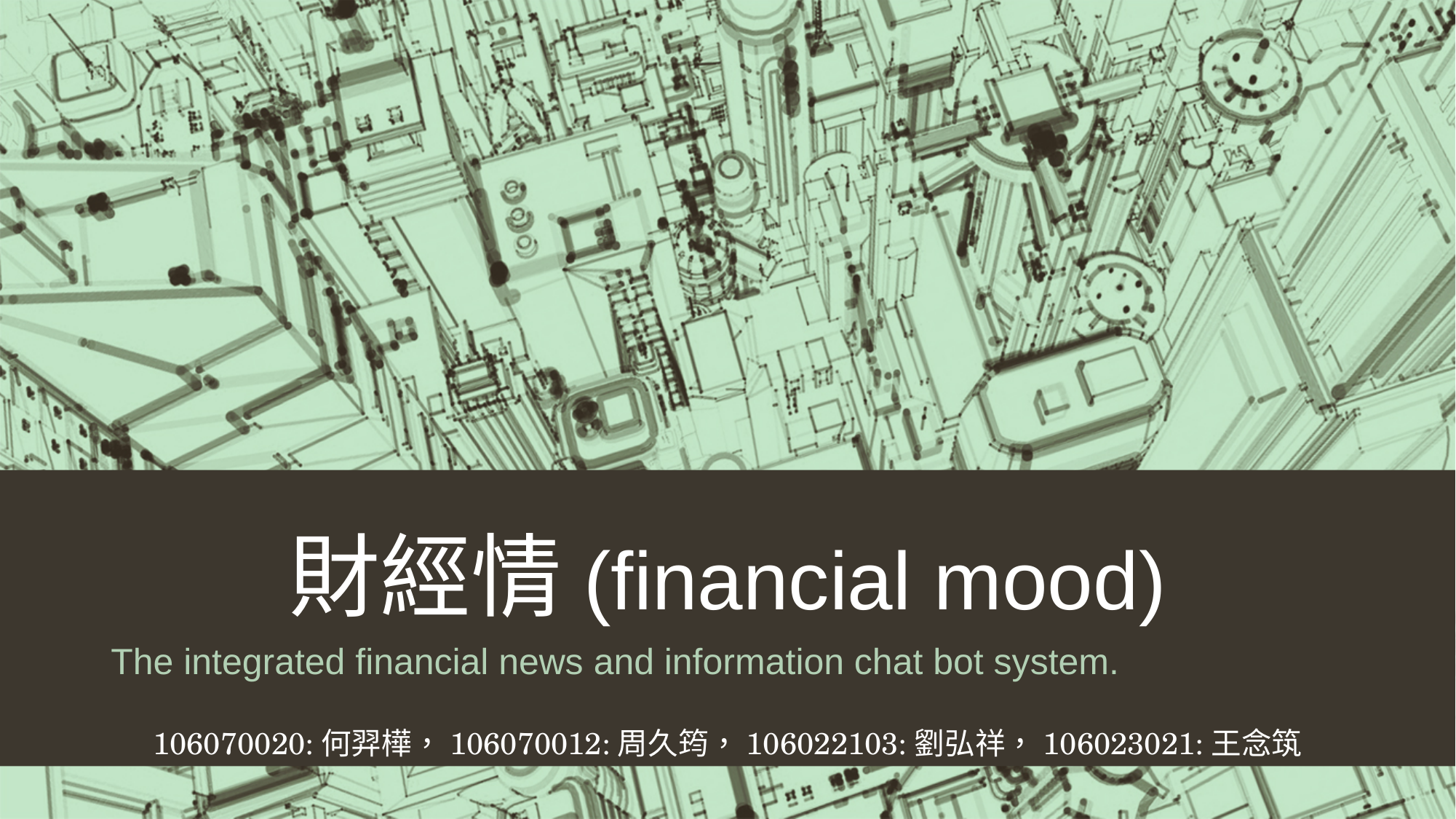

# 財經情(financial mood)
The integrated financial news and information chat bot system.
106070020:何羿樺，106070012:周久筠，106022103:劉弘祥，106023021:王念筑